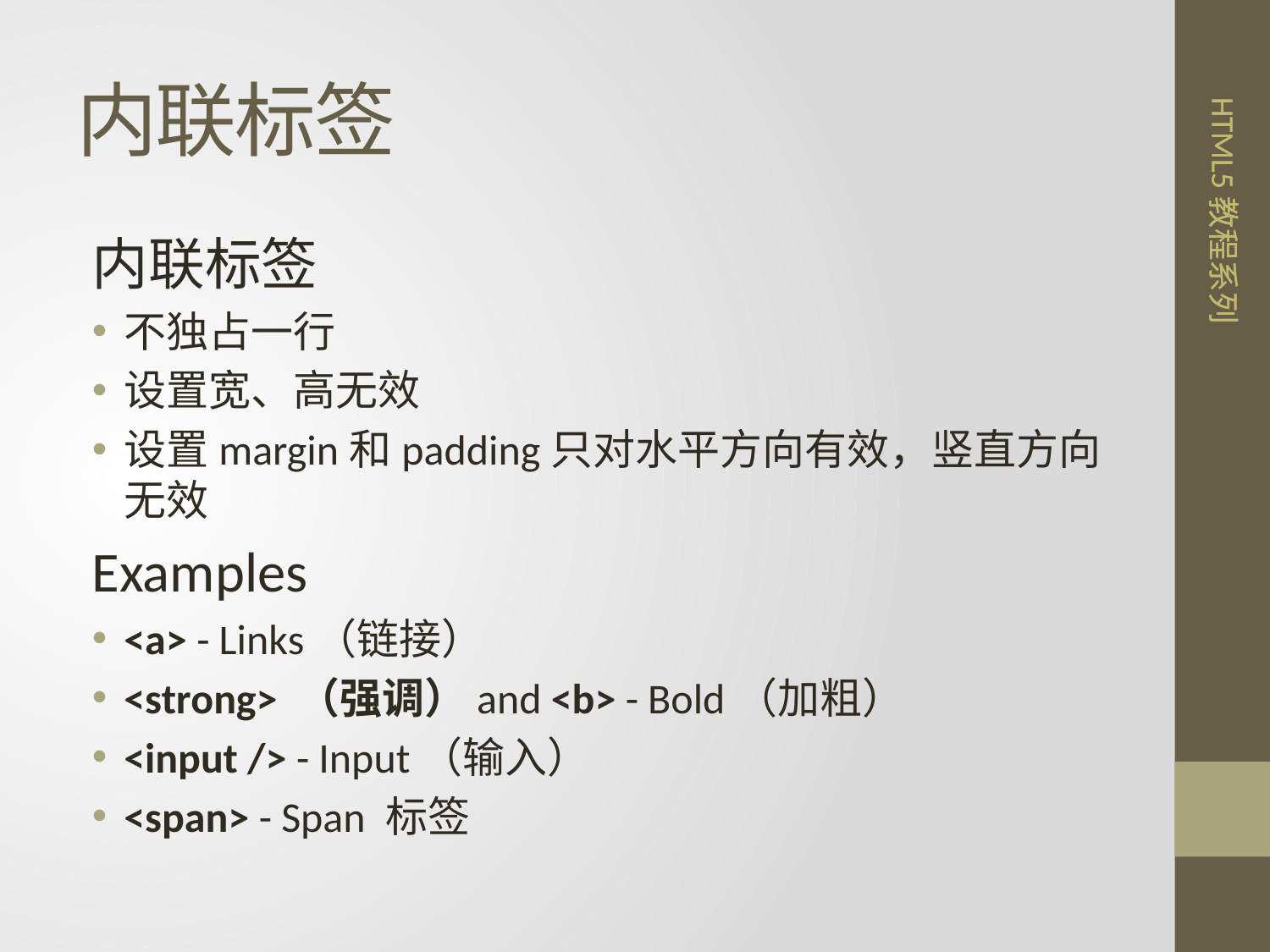

# 内联标签
内联标签
不独占一行
设置宽、高无效
设置margin和padding只对水平方向有效，竖直方向无效
Examples
<a> - Links（链接）
<strong> （强调）and <b> - Bold（加粗）
<input /> - Input（输入）
<span> - Span 标签